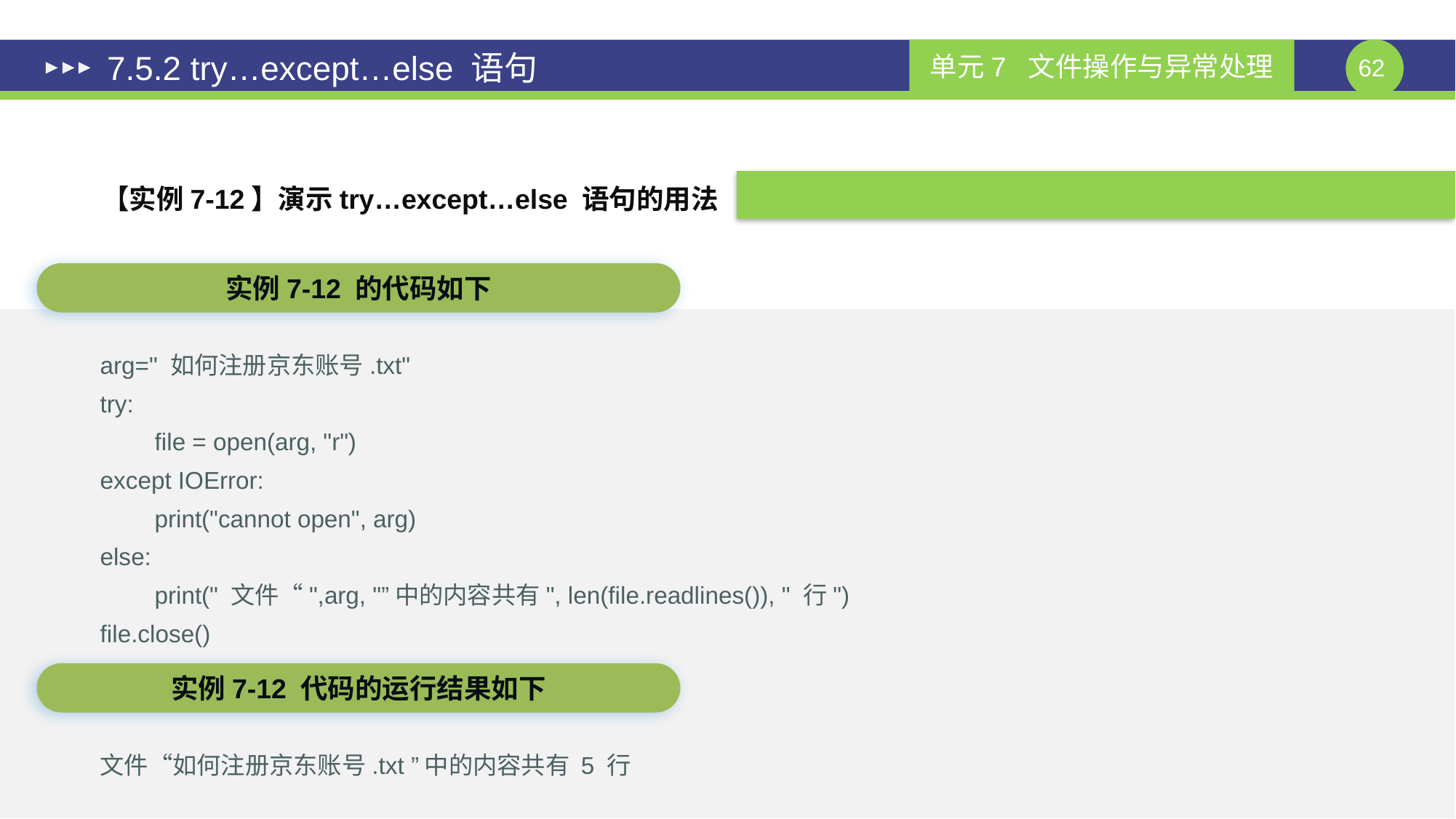

# 7.5.2 try…except…else 语句
【实例7-12】演示try…except…else 语句的用法

实例7-12 的代码如下

arg=" 如何注册京东账号.txt"
try:
	file = open(arg, "r")
except IOError:
	print("cannot open", arg)
else:
	print(" 文件“",arg, "”中的内容共有", len(file.readlines()), " 行")
file.close()
实例7-12 代码的运行结果如下
文件“如何注册京东账号.txt ”中的内容共有 5 行